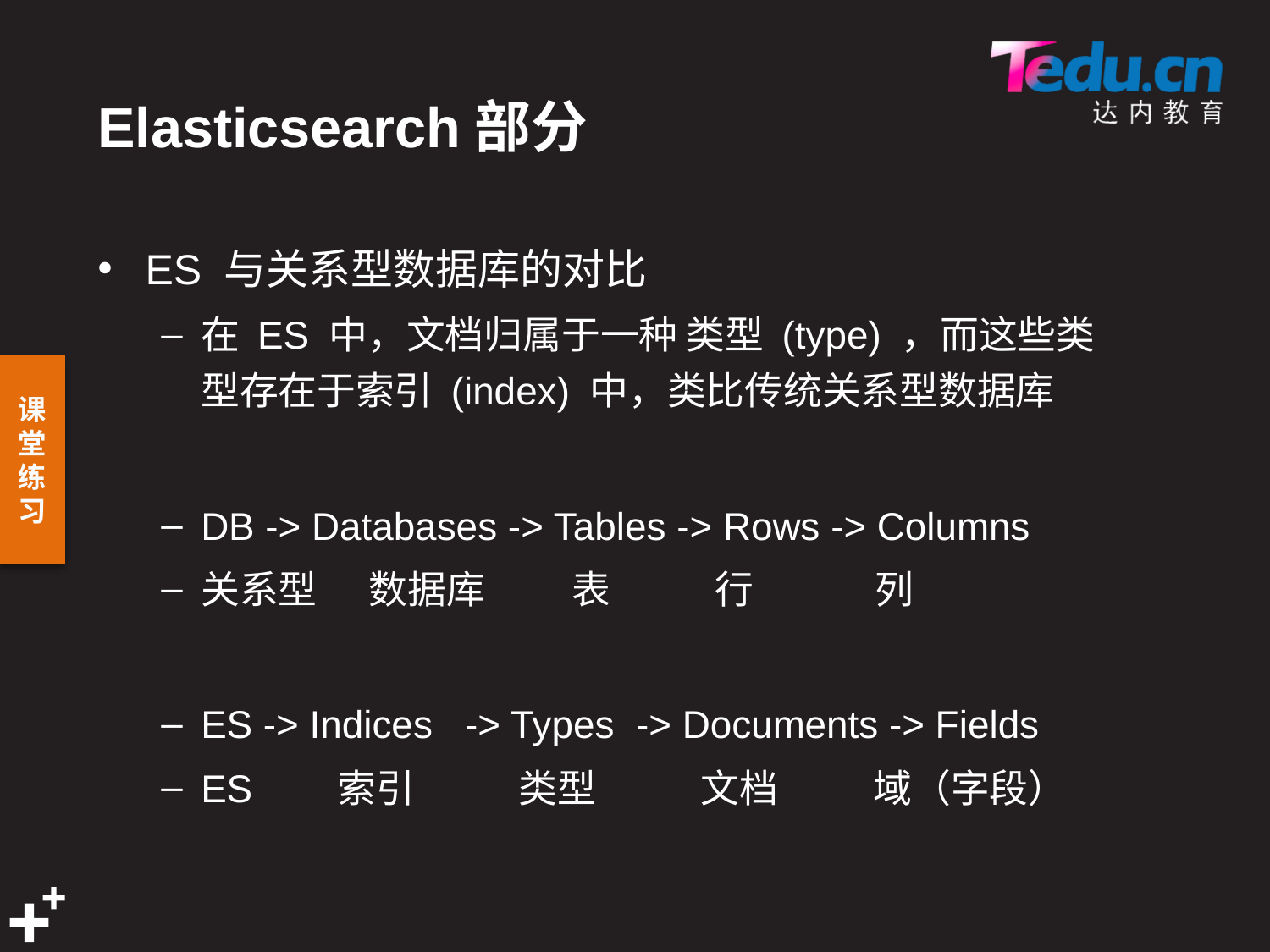

# Elasticsearch部分
ES 与关系型数据库的对比
在 ES 中，文档归属于一种 类型 (type) ，而这些类型存在于索引 (index) 中，类比传统关系型数据库

DB -> Databases -> Tables -> Rows -> Columns
关系型      数据库          表            行              列

ES -> Indices   -> Types  -> Documents -> Fields
ES       索引            类型            文档           域（字段）